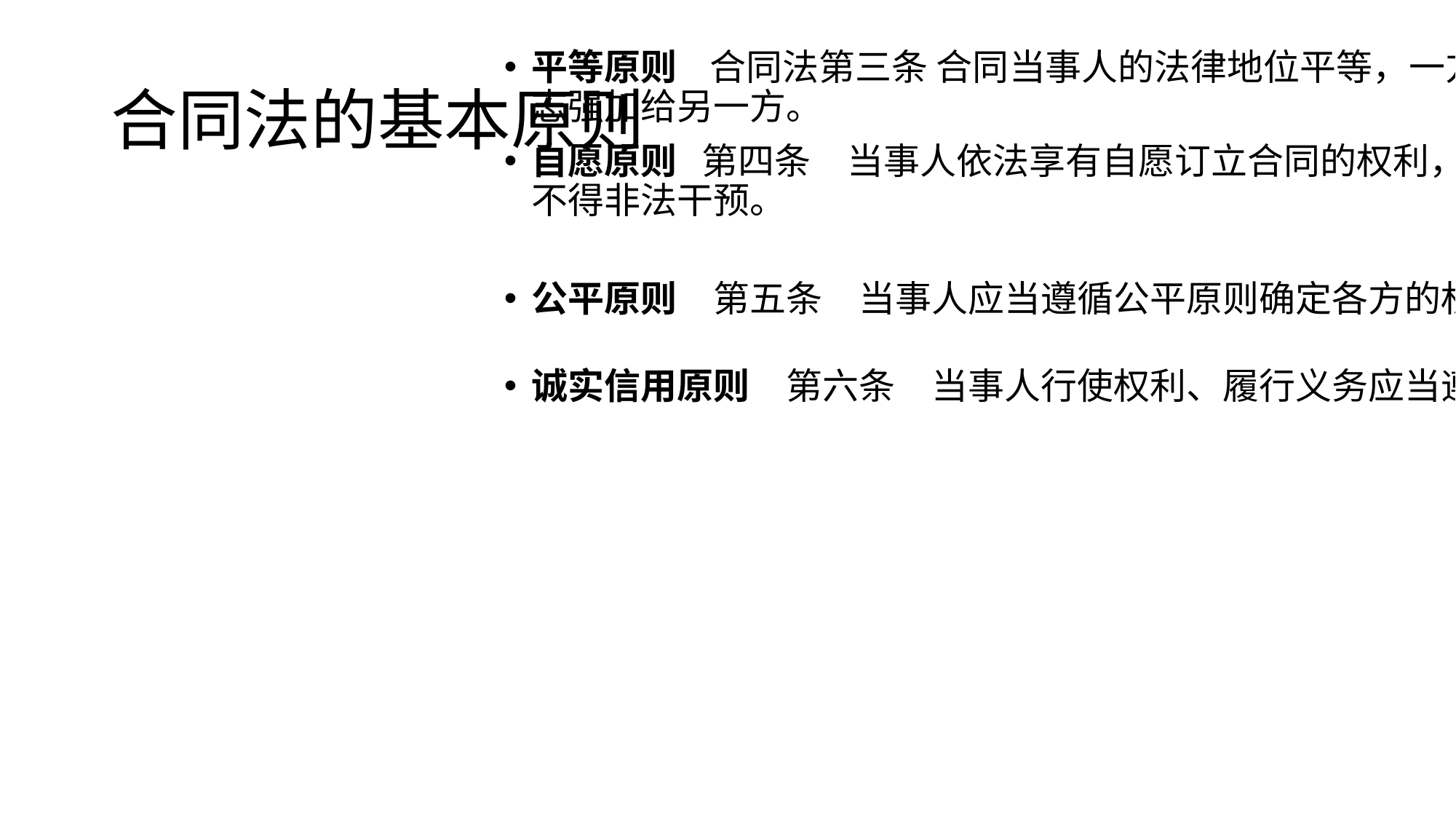

# 合同法的基本原则
平等原则    合同法第三条 合同当事人的法律地位平等，一方不得将自己的意志强加给另一方。
自愿原则   第四条　当事人依法享有自愿订立合同的权利，任何单位和个人不得非法干预。

公平原则　第五条　当事人应当遵循公平原则确定各方的权利和义务。

诚实信用原则　第六条　当事人行使权利、履行义务应当遵循诚实信用原则。